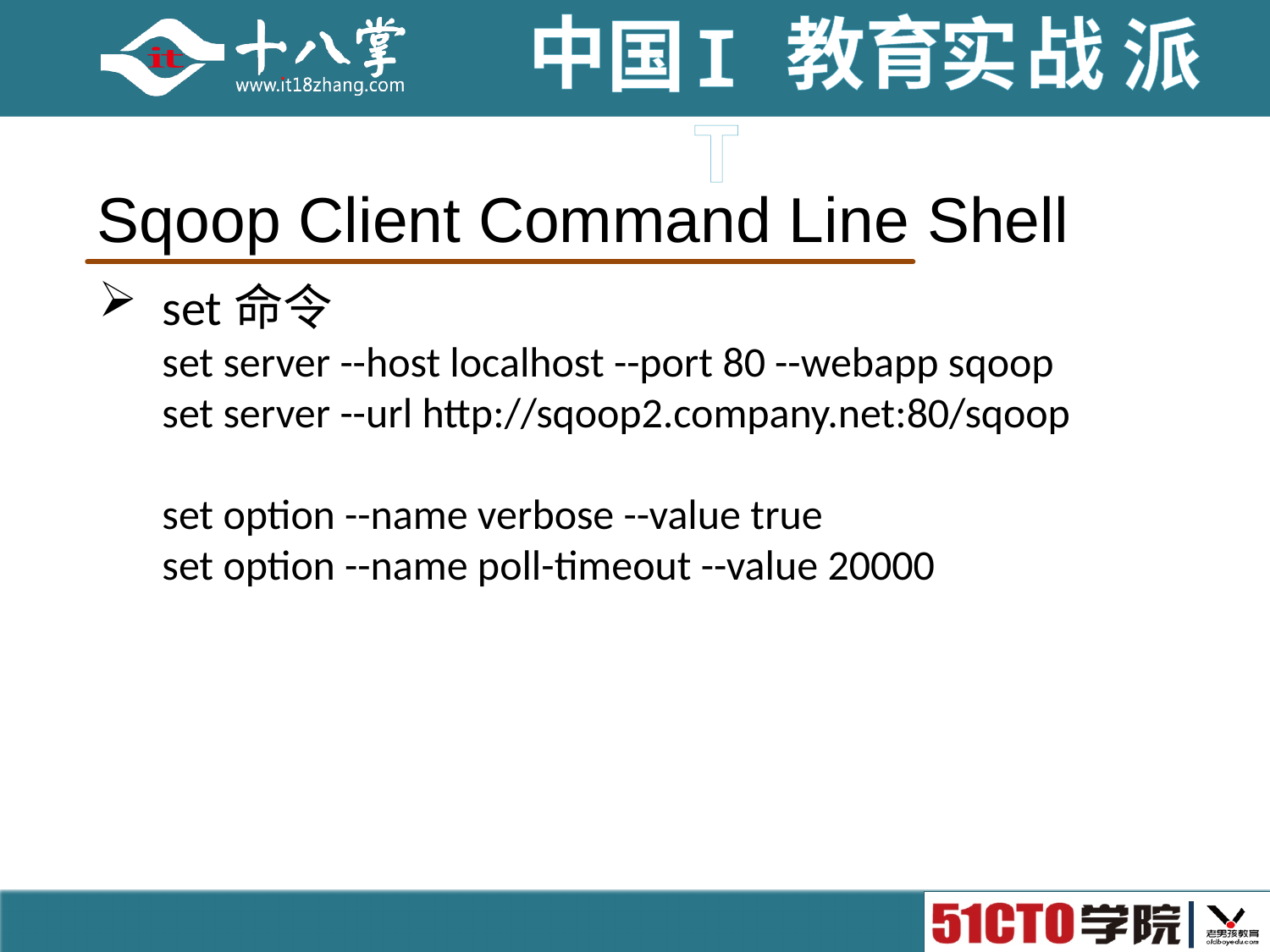

# Sqoop Client Command Line Shell
set命令
set server --host localhost --port 80 --webapp sqoop
set server --url http://sqoop2.company.net:80/sqoop
set option --name verbose --value true
set option --name poll-timeout --value 20000